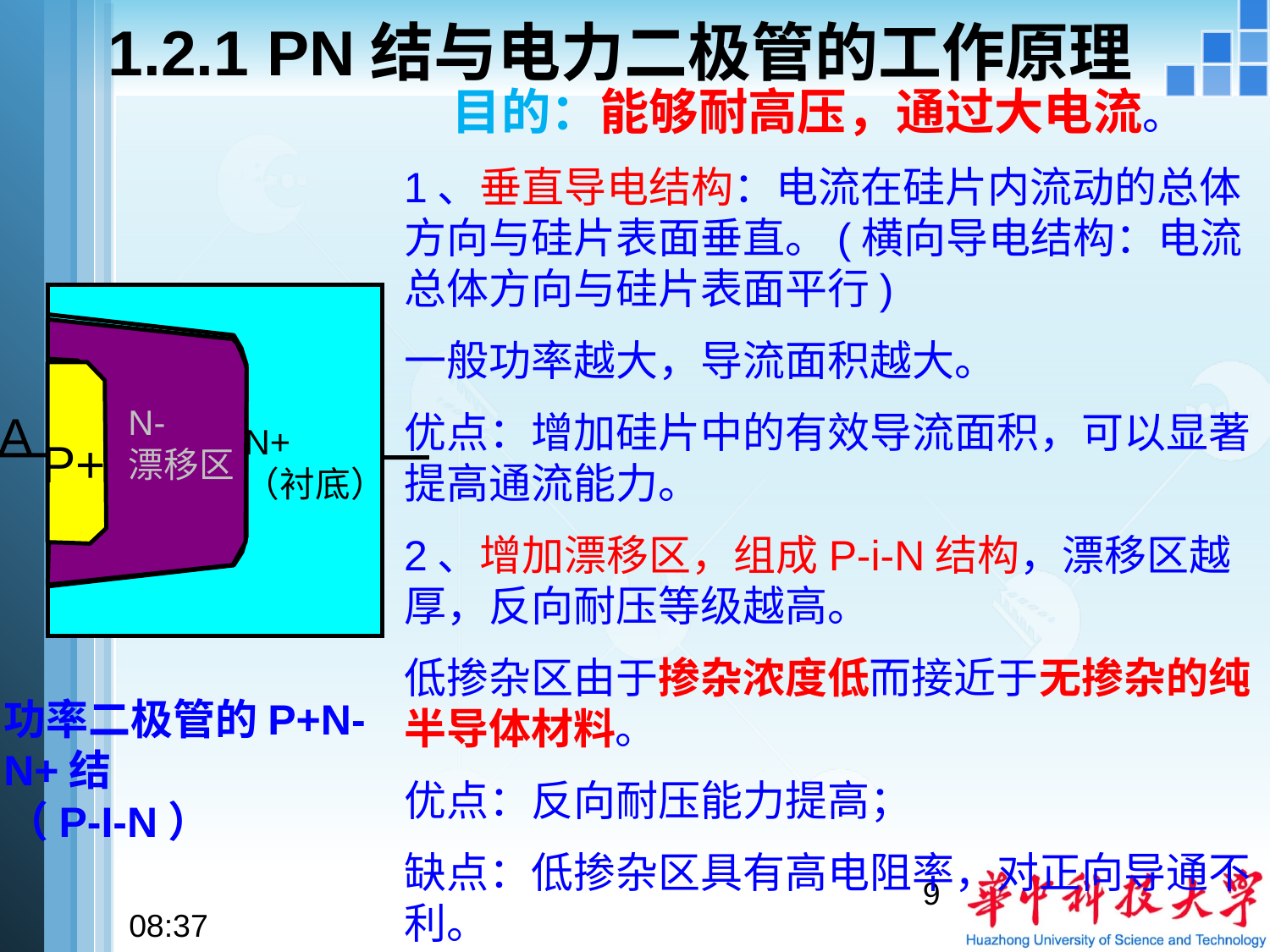

# 1.2.1 PN结与电力二极管的工作原理
    目的：能够耐高压，通过大电流。
1、垂直导电结构：电流在硅片内流动的总体方向与硅片表面垂直。(横向导电结构：电流总体方向与硅片表面平行)
一般功率越大，导流面积越大。
优点：增加硅片中的有效导流面积，可以显著提高通流能力。
2、增加漂移区，组成P-i-N结构，漂移区越厚，反向耐压等级越高。
低掺杂区由于掺杂浓度低而接近于无掺杂的纯半导体材料。
优点：反向耐压能力提高；
缺点：低掺杂区具有高电阻率，对正向导通不利。

N-
漂移区
A
N+
（衬底）
P+
-

N
功率二极管的P+N-N+结
（P-I-N）

9
08:37